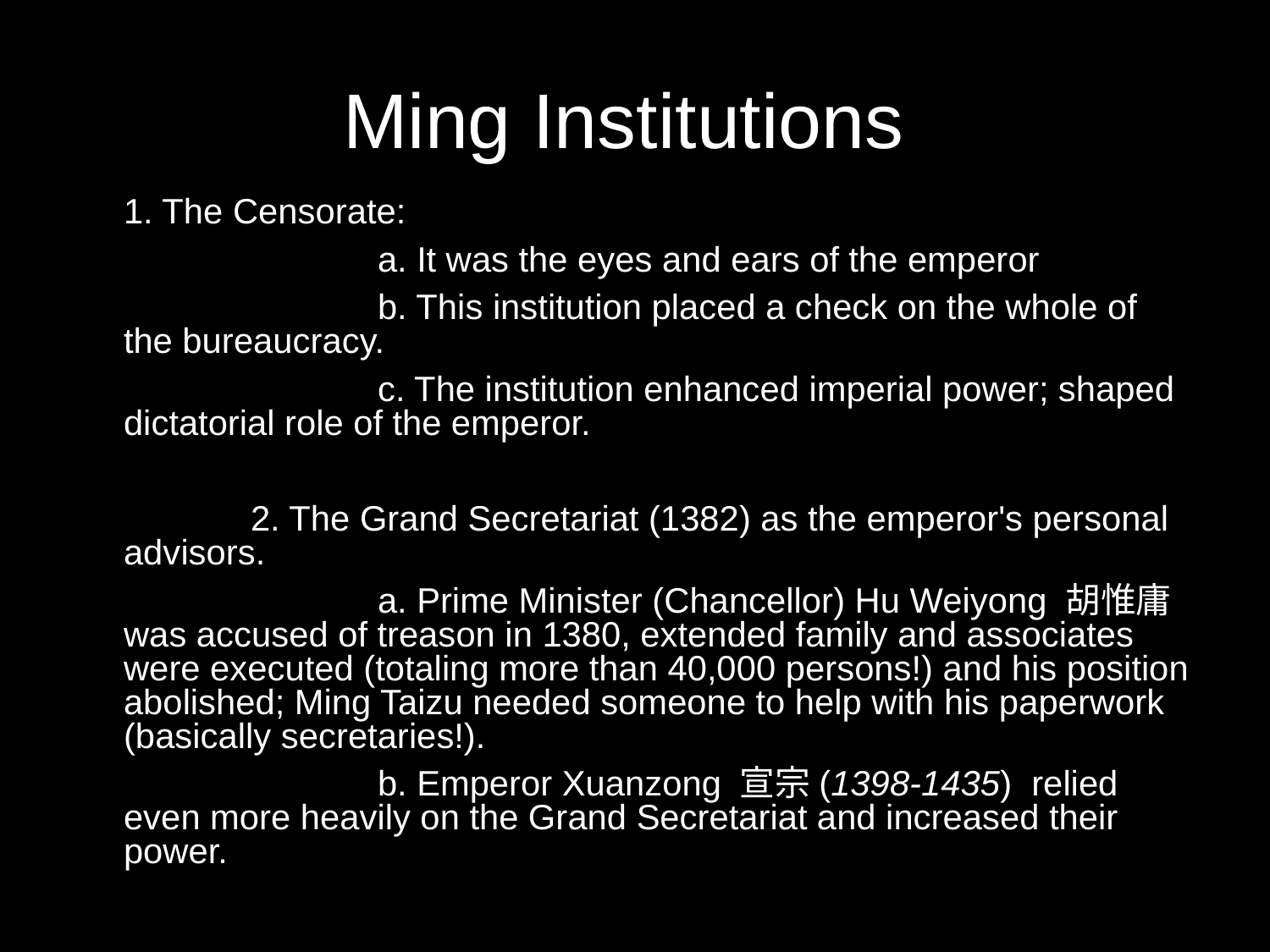

# Ming Institutions
	1. The Censorate:
			a. It was the eyes and ears of the emperor
			b. This institution placed a check on the whole of the bureaucracy.
			c. The institution enhanced imperial power; shaped dictatorial role of the emperor.

		2. The Grand Secretariat (1382) as the emperor's personal advisors.
			a. Prime Minister (Chancellor) Hu Weiyong 胡惟庸 was accused of treason in 1380, extended family and associates were executed (totaling more than 40,000 persons!) and his position abolished; Ming Taizu needed someone to help with his paperwork (basically secretaries!).
			b. Emperor Xuanzong 宣宗(1398-1435)  relied even more heavily on the Grand Secretariat and increased their power.